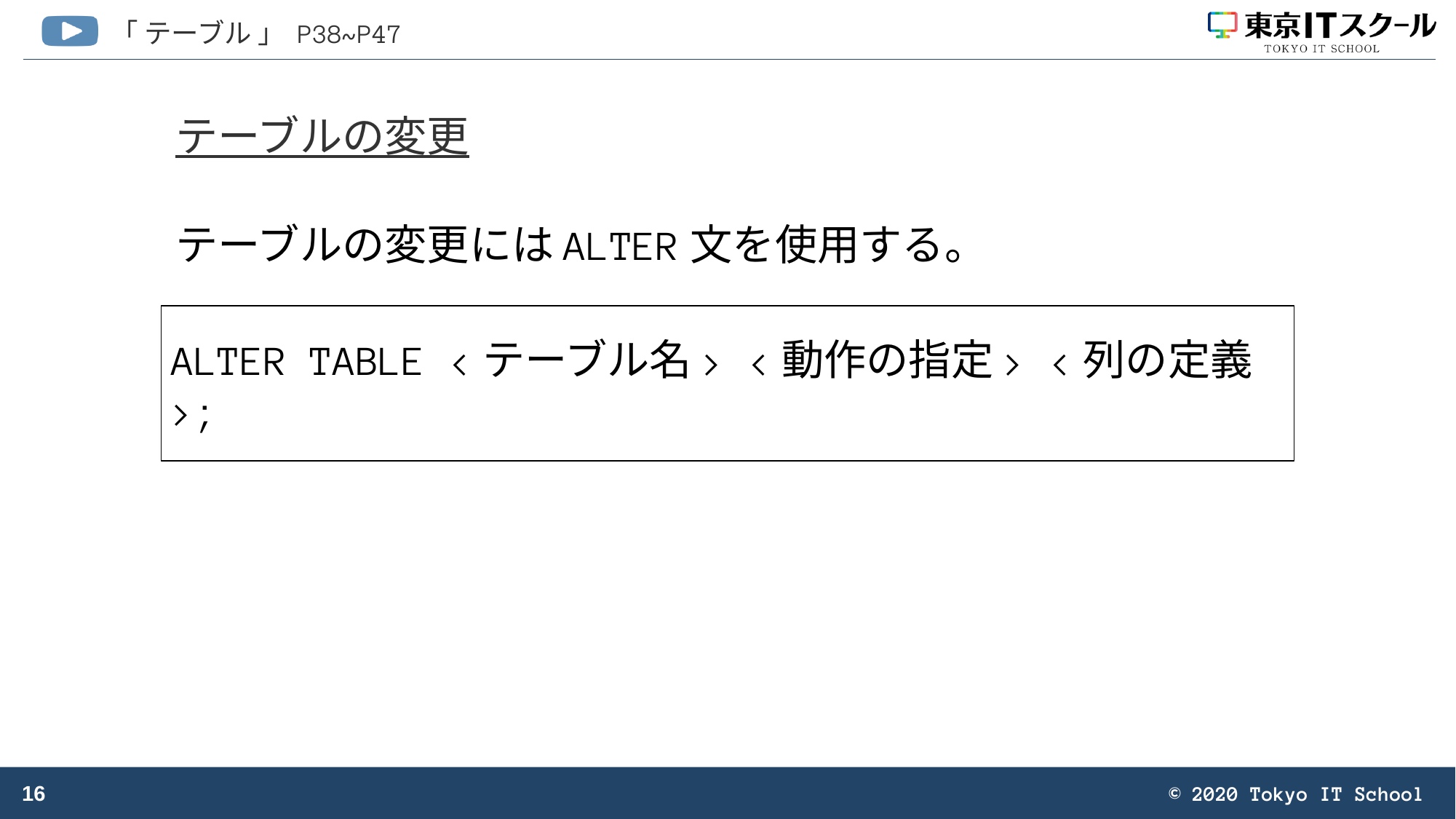

# テーブルの変更
テーブルの変更にはALTER文を使用する。
ALTER TABLE <テーブル名> <動作の指定> <列の定義>;
16